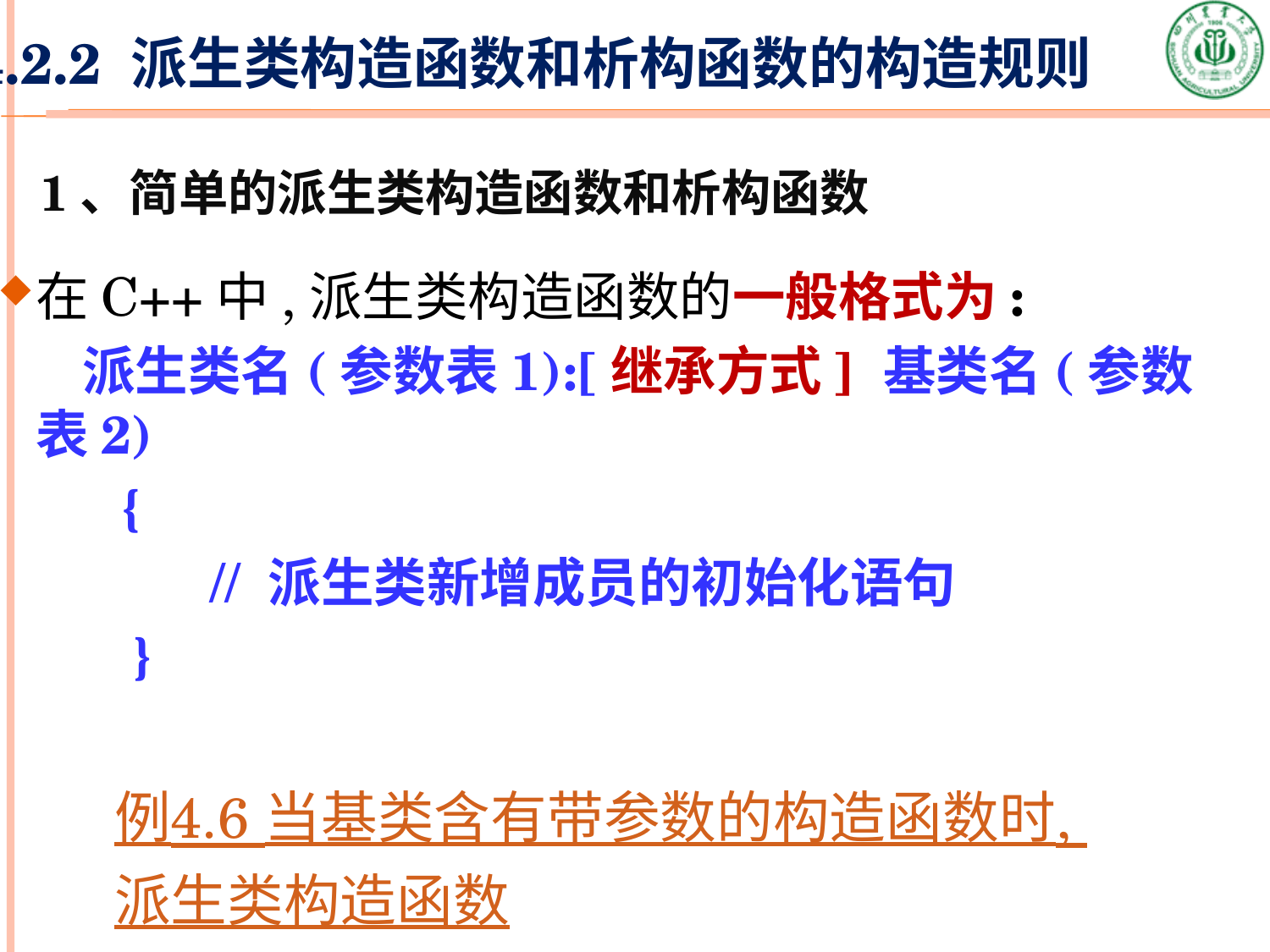

# 4.2.2 派生类构造函数和析构函数的构造规则
   1、简单的派生类构造函数和析构函数
在C++中,派生类构造函数的一般格式为:
      派生类名(参数表1):[继承方式] 基类名(参数表2)
        {
              // 派生类新增成员的初始化语句
         }
例4.6 当基类含有带参数的构造函数时, 派生类构造函数